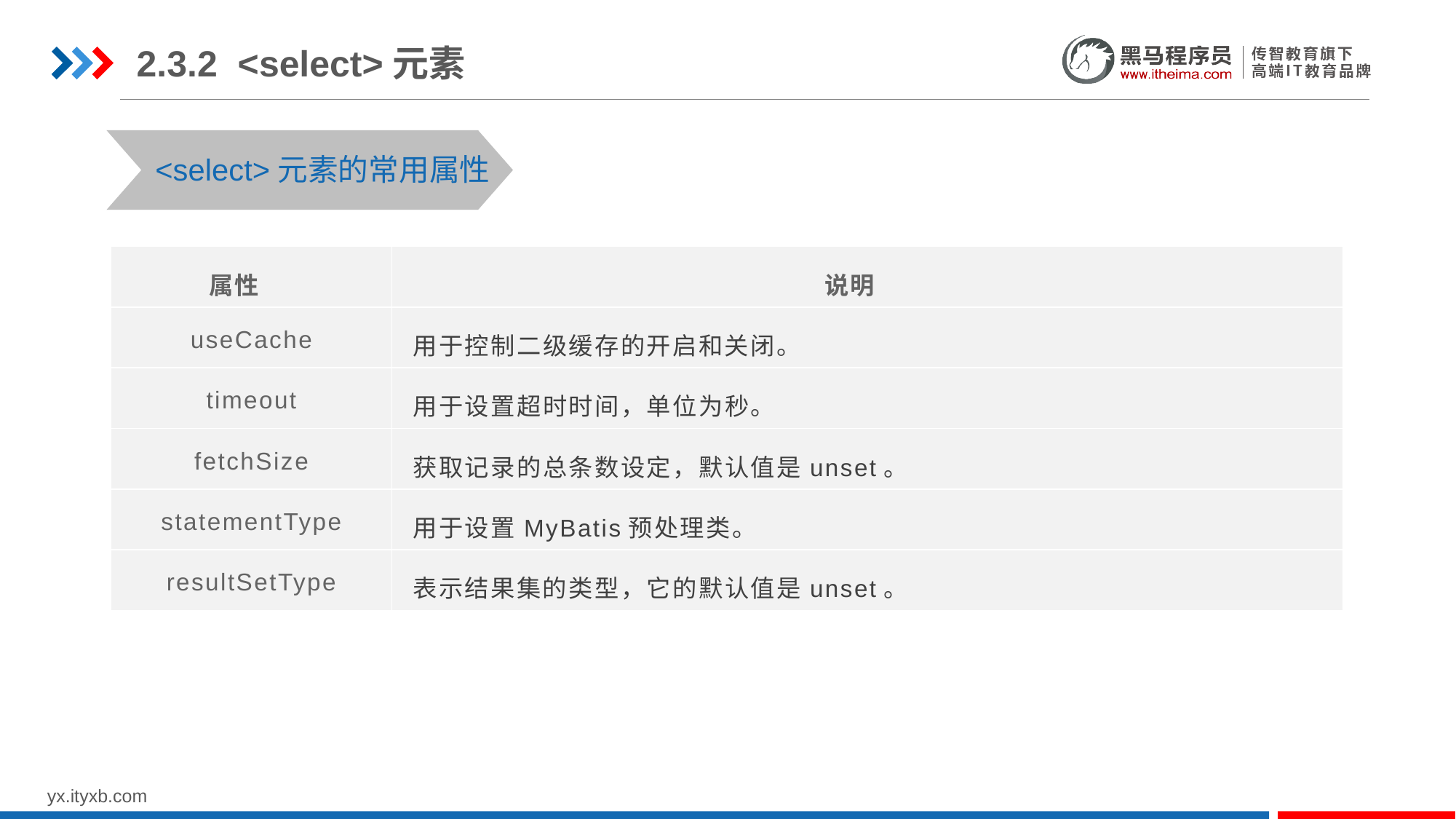

2.3.2  <select>元素

<select>元素的常用属性
| 属性 | 说明 |
| --- | --- |
| useCache | 用于控制二级缓存的开启和关闭。 |
| timeout | 用于设置超时时间，单位为秒。 |
| fetchSize | 获取记录的总条数设定，默认值是unset。 |
| statementType | 用于设置MyBatis预处理类。 |
| resultSetType | 表示结果集的类型，它的默认值是unset。 |